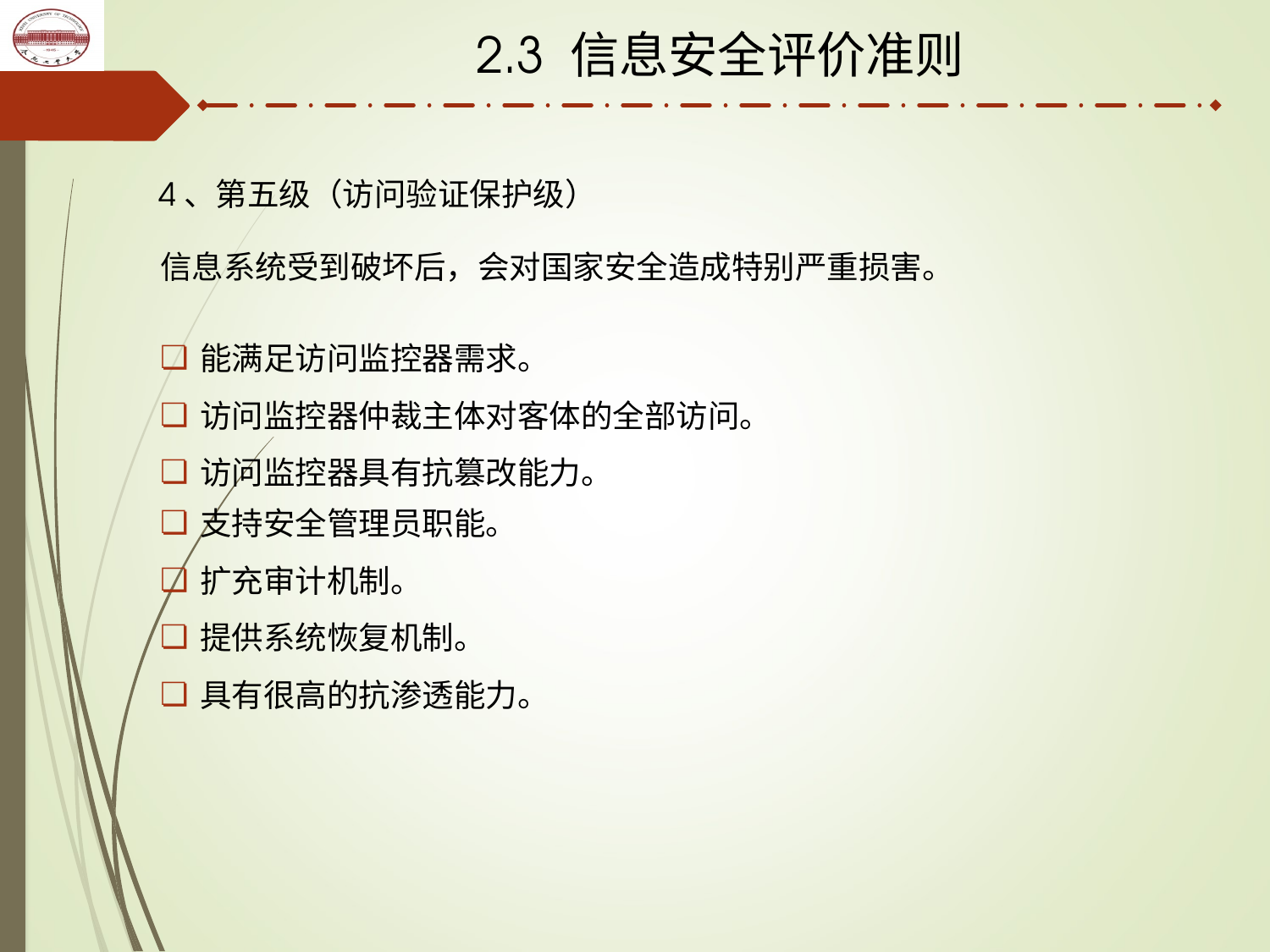

2.3 信息安全评价准则
4、第五级（访问验证保护级）
信息系统受到破坏后，会对国家安全造成特别严重损害。
能满足访问监控器需求。
访问监控器仲裁主体对客体的全部访问。
访问监控器具有抗篡改能力。
支持安全管理员职能。
扩充审计机制。
提供系统恢复机制。
具有很高的抗渗透能力。